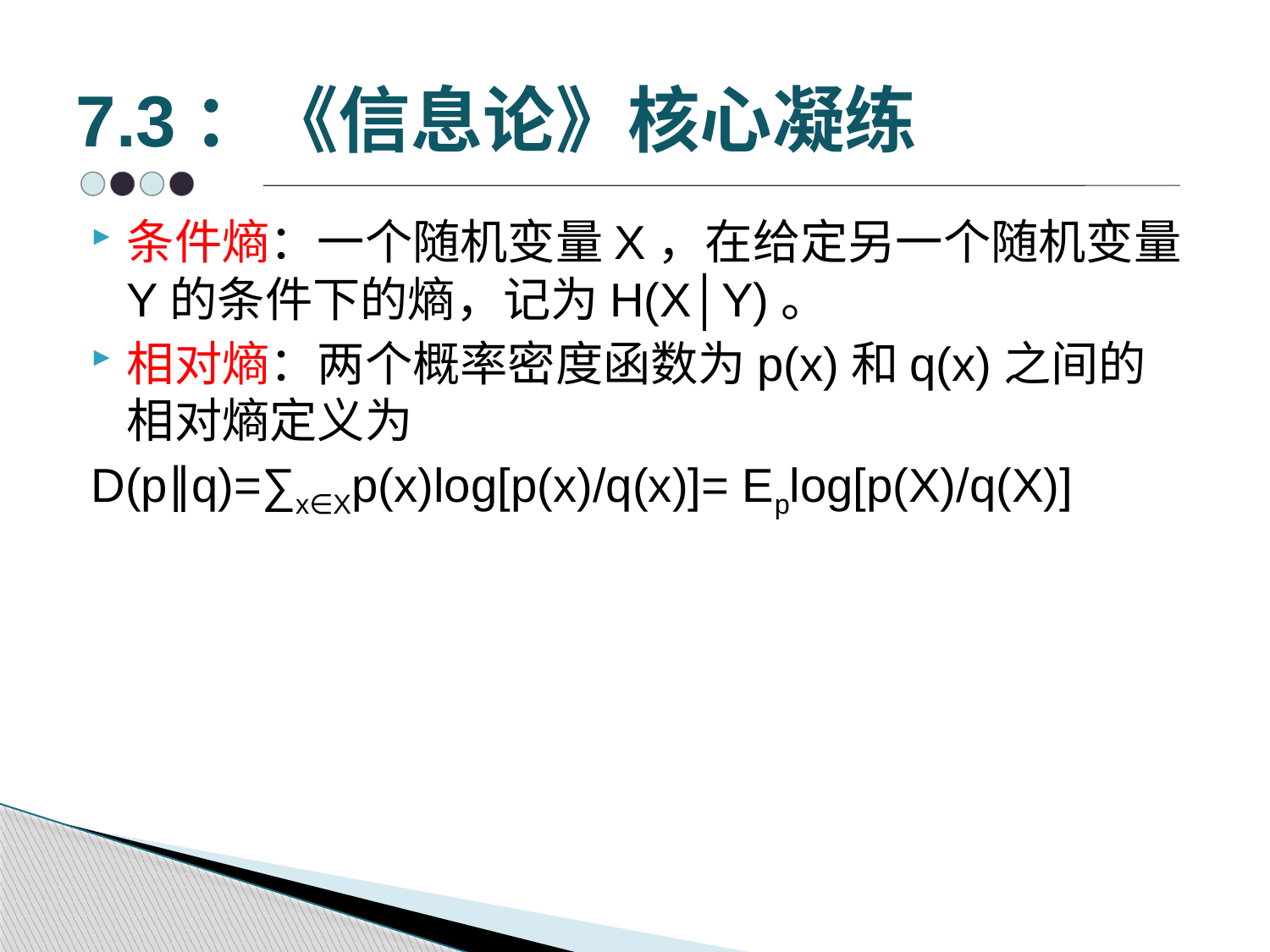

# 7.3：《信息论》核心凝练

条件熵：一个随机变量X，在给定另一个随机变量Y的条件下的熵，记为H(X│Y)。
相对熵：两个概率密度函数为p(x)和q(x)之间的相对熵定义为
D(p∥q)=∑x∈Xp(x)log[p(x)/q(x)]= Eplog[p(X)/q(X)]